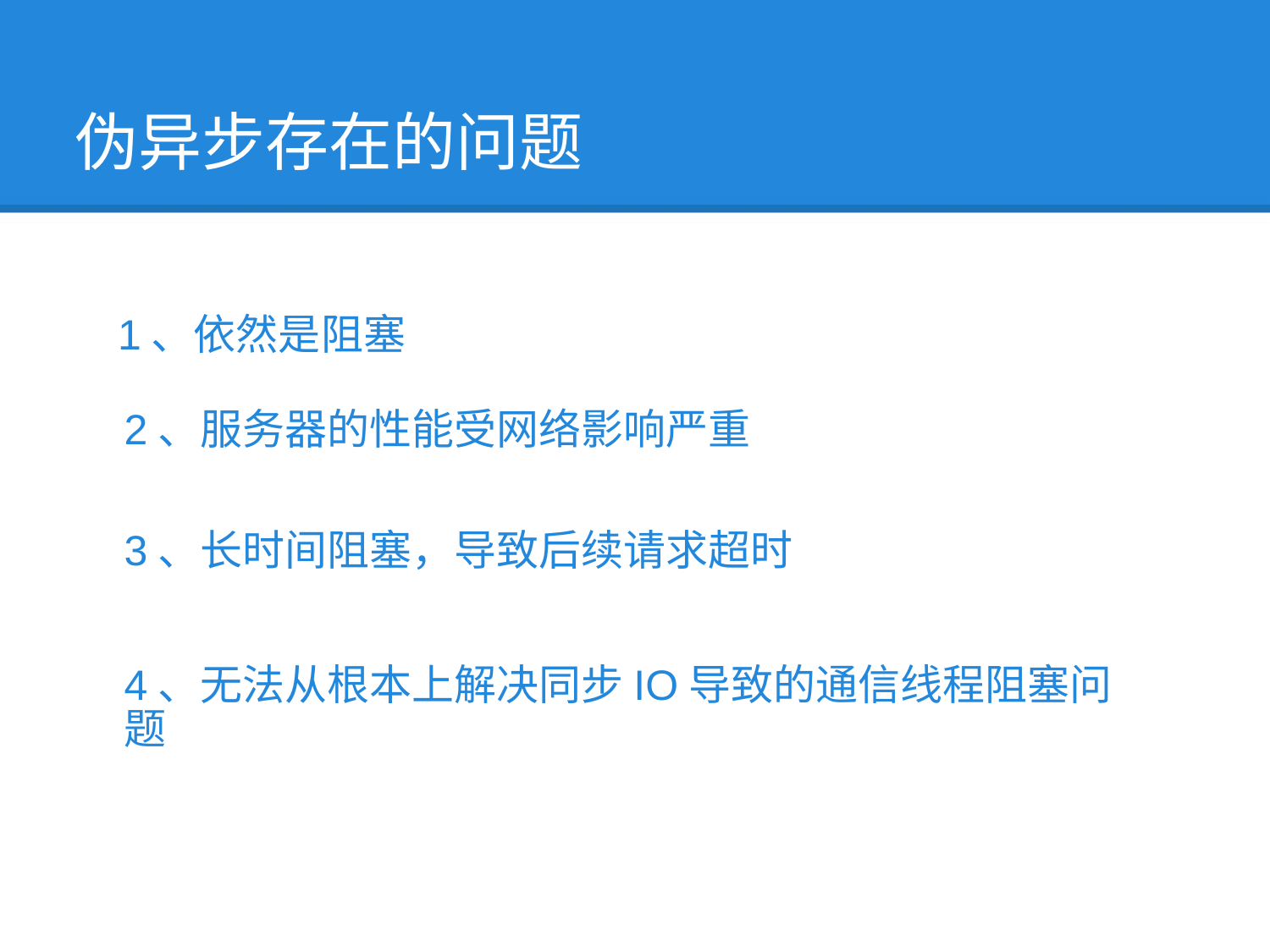

伪异步存在的问题
1、依然是阻塞
2、服务器的性能受网络影响严重
3、长时间阻塞，导致后续请求超时
4、无法从根本上解决同步IO导致的通信线程阻塞问题